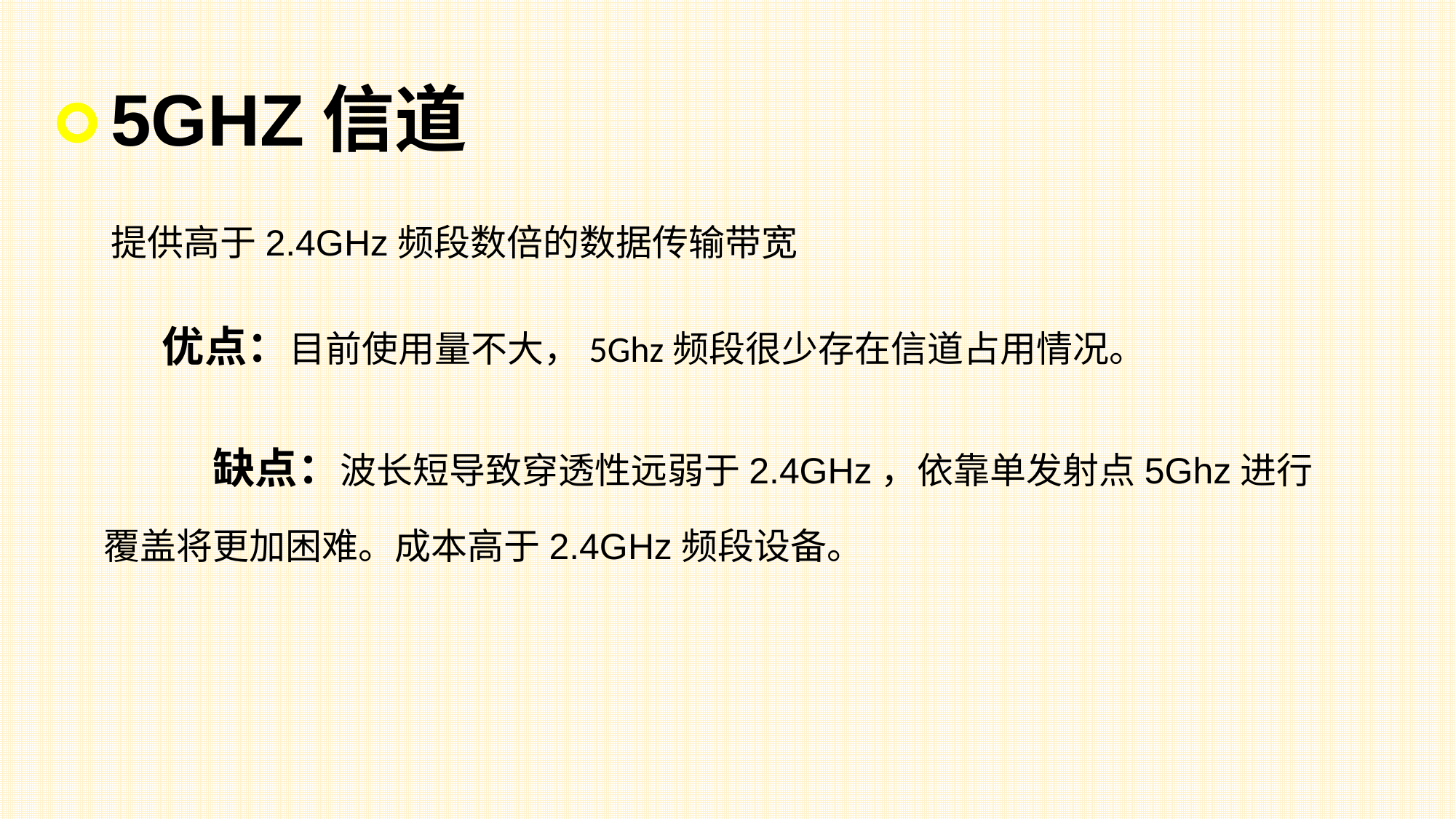

# 5GHZ信道

提供高于2.4GHz频段数倍的数据传输带宽
     优点：目前使用量不大，5Ghz频段很少存在信道占用情况。
	缺点：波长短导致穿透性远弱于2.4GHz，依靠单发射点5Ghz进行覆盖将更加困难。成本高于2.4GHz频段设备。